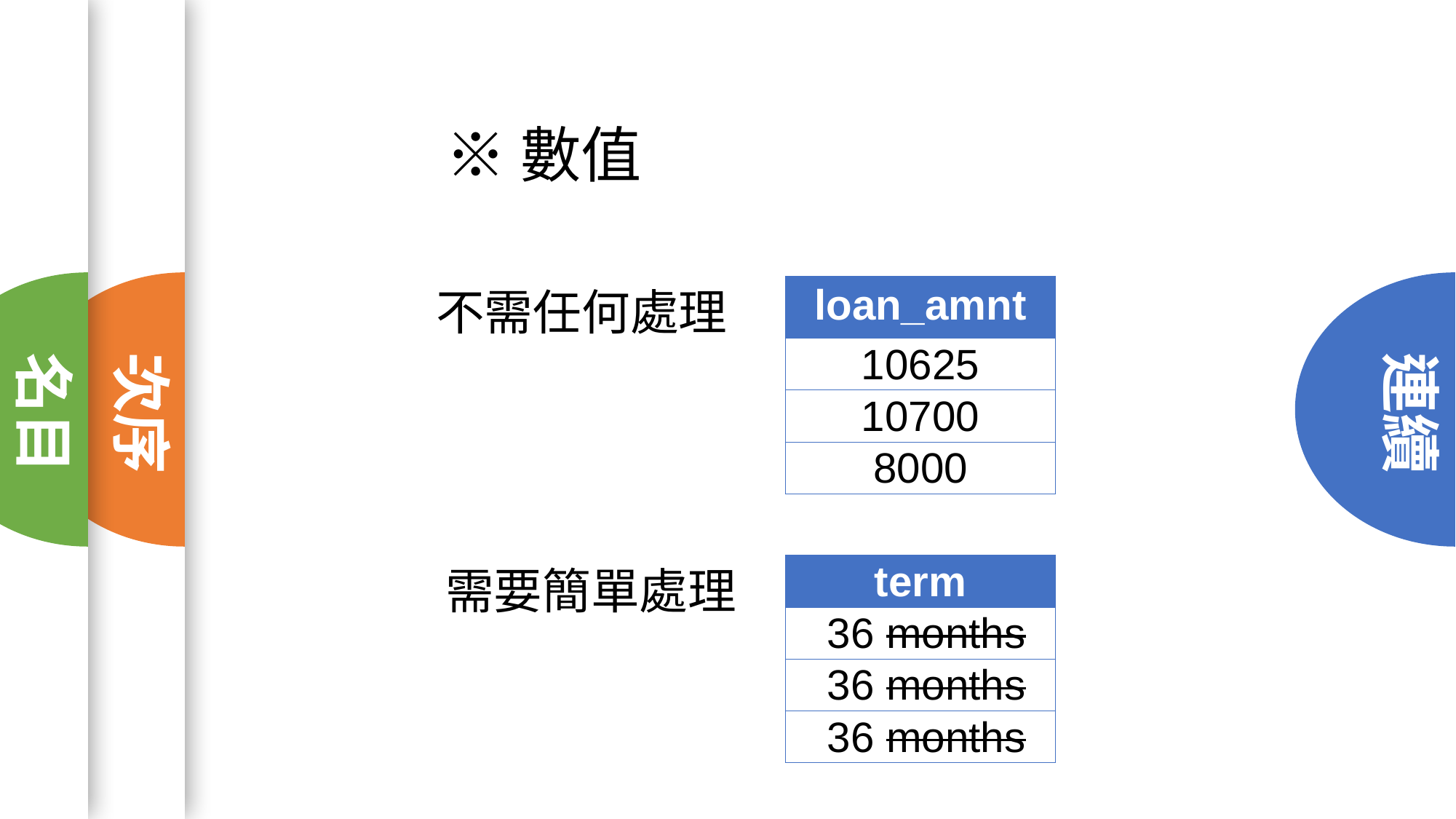

※數值

不需任何處理
| loan\_amnt |
| --- |
| 10625 |
| 10700 |
| 8000 |
名目
次序

連續
需要簡單處理
| term |
| --- |
| 36 months |
| 36 months |
| 36 months |